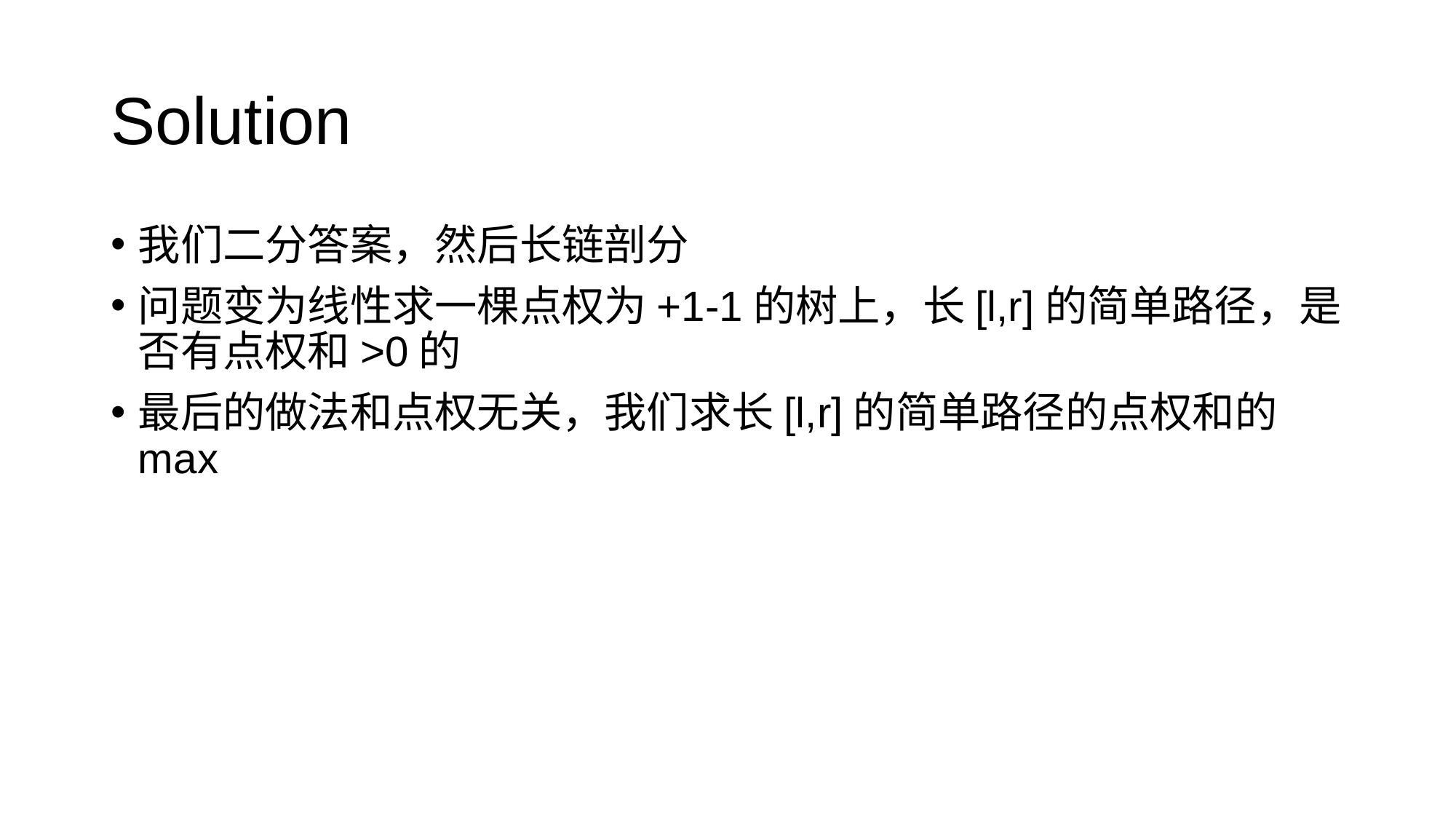

# Solution
我们二分答案，然后长链剖分
问题变为线性求一棵点权为+1-1的树上，长[l,r]的简单路径，是否有点权和>0的
最后的做法和点权无关，我们求长[l,r]的简单路径的点权和的max